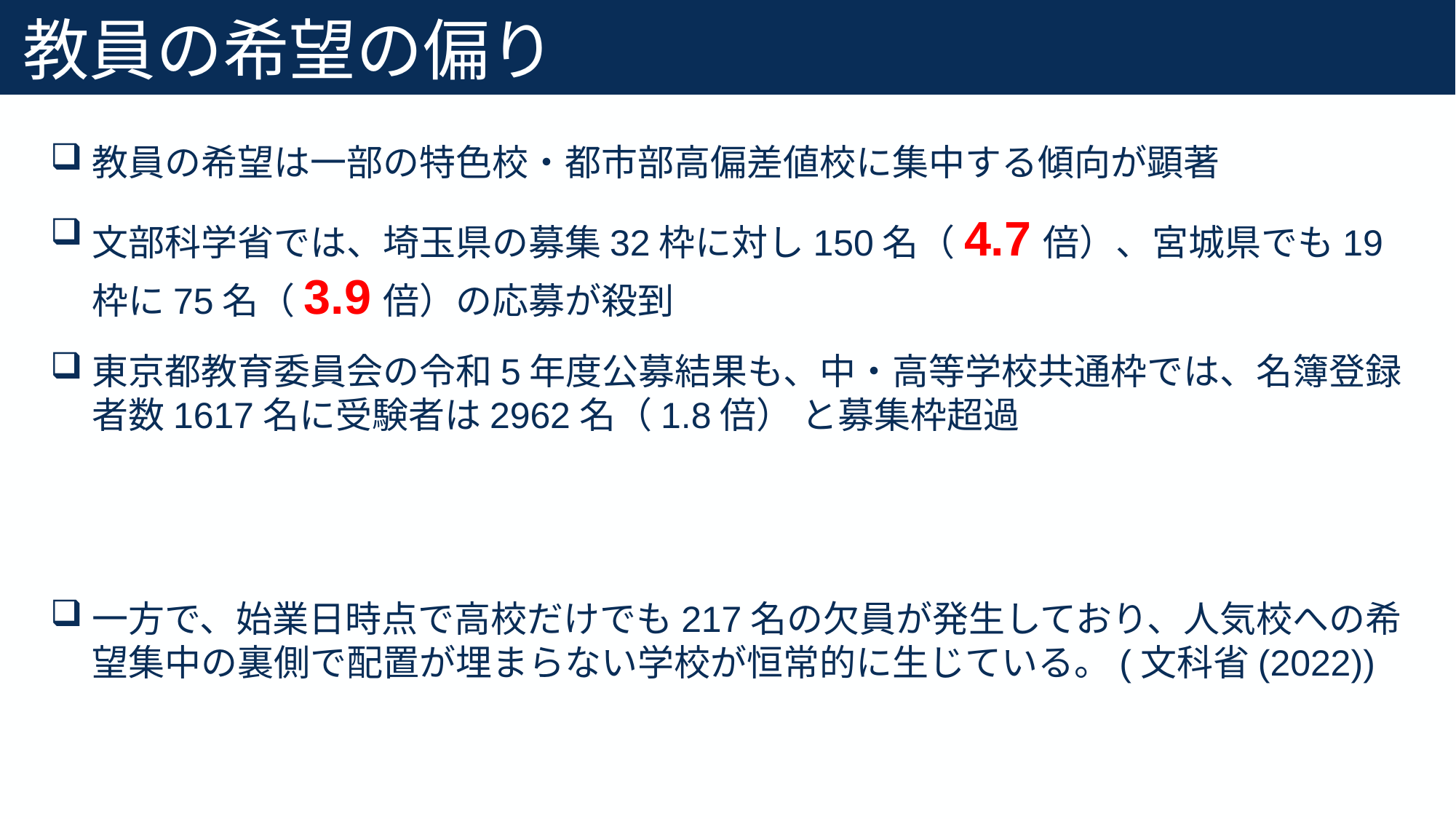

# 教員の希望の偏り
8
教員の希望は一部の特色校・都市部高偏差値校に集中する傾向が顕著
文部科学省では、埼玉県の募集32枠に対し150名（4.7倍）、宮城県でも19枠に75名（3.9倍）の応募が殺到
東京都教育委員会の令和5年度公募結果も、中・高等学校共通枠では、名簿登録者数1617名に受験者は2962名（1.8倍） と募集枠超過

一方で、始業日時点で高校だけでも217名の欠員が発生しており、人気校への希望集中の裏側で配置が埋まらない学校が恒常的に生じている。(文科省(2022))